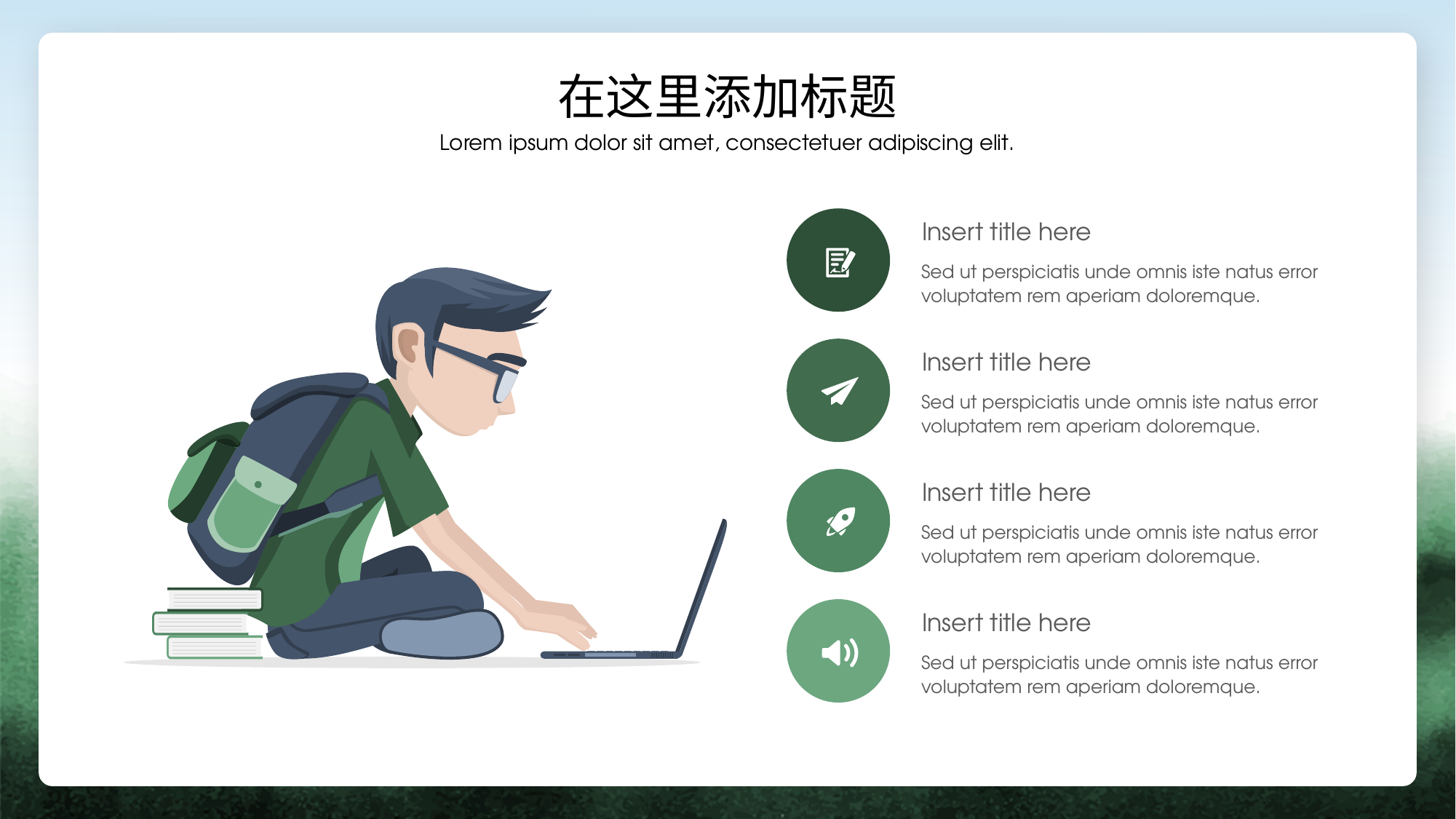

在这里添加标题
Lorem ipsum dolor sit amet, consectetuer adipiscing elit.

Insert title here

Sed ut perspiciatis unde omnis iste natus error voluptatem rem aperiam doloremque.

Insert title here

Sed ut perspiciatis unde omnis iste natus error voluptatem rem aperiam doloremque.

Insert title here

Sed ut perspiciatis unde omnis iste natus error voluptatem rem aperiam doloremque.

Insert title here

Sed ut perspiciatis unde omnis iste natus error voluptatem rem aperiam doloremque.